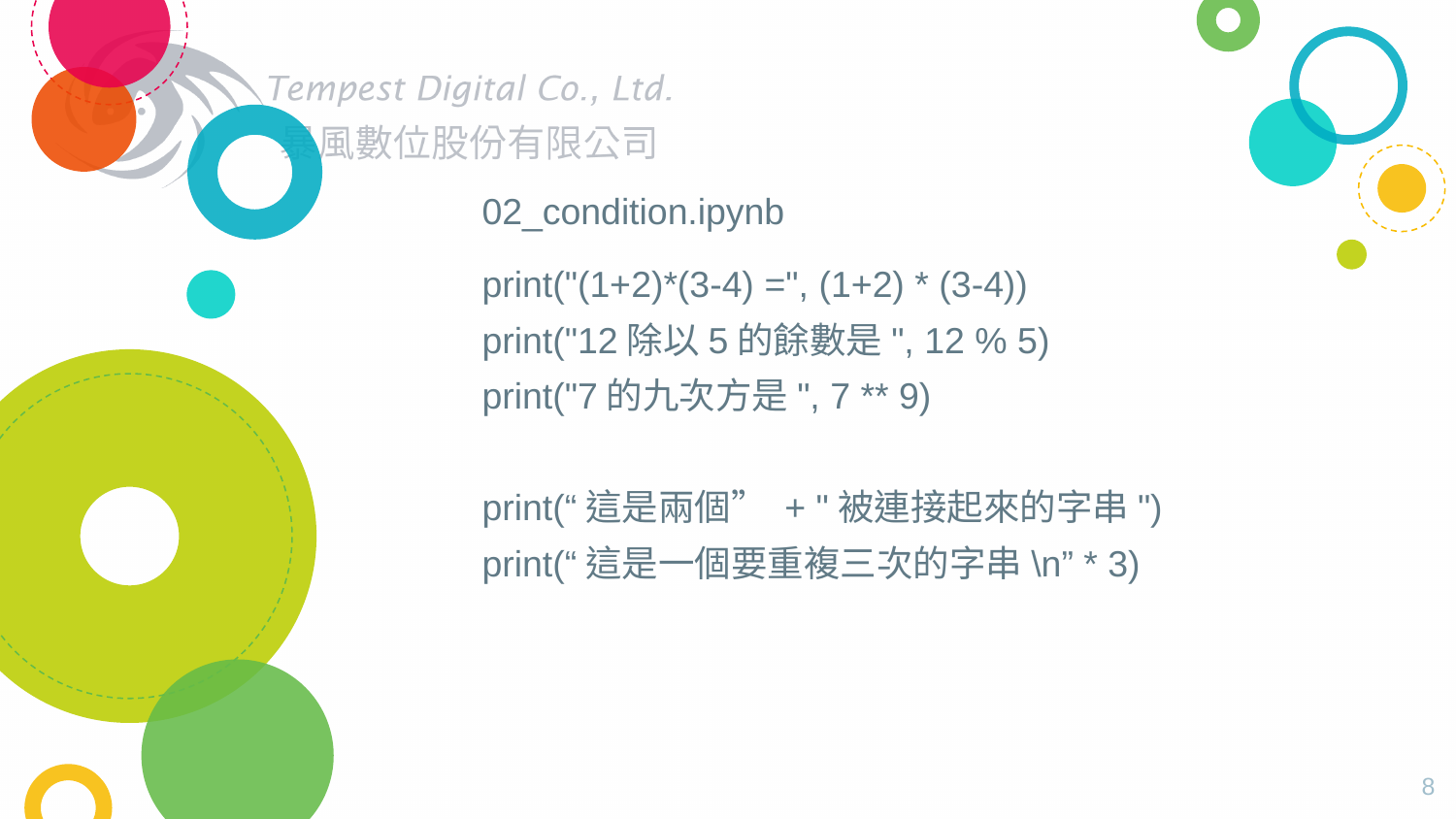

# 02_condition.ipynb
print("(1+2)*(3-4) =", (1+2) * (3-4))
print("12除以5的餘數是", 12 % 5)
print("7的九次方是", 7 ** 9)

print(“這是兩個” + "被連接起來的字串")
print(“這是一個要重複三次的字串\n” * 3)
8